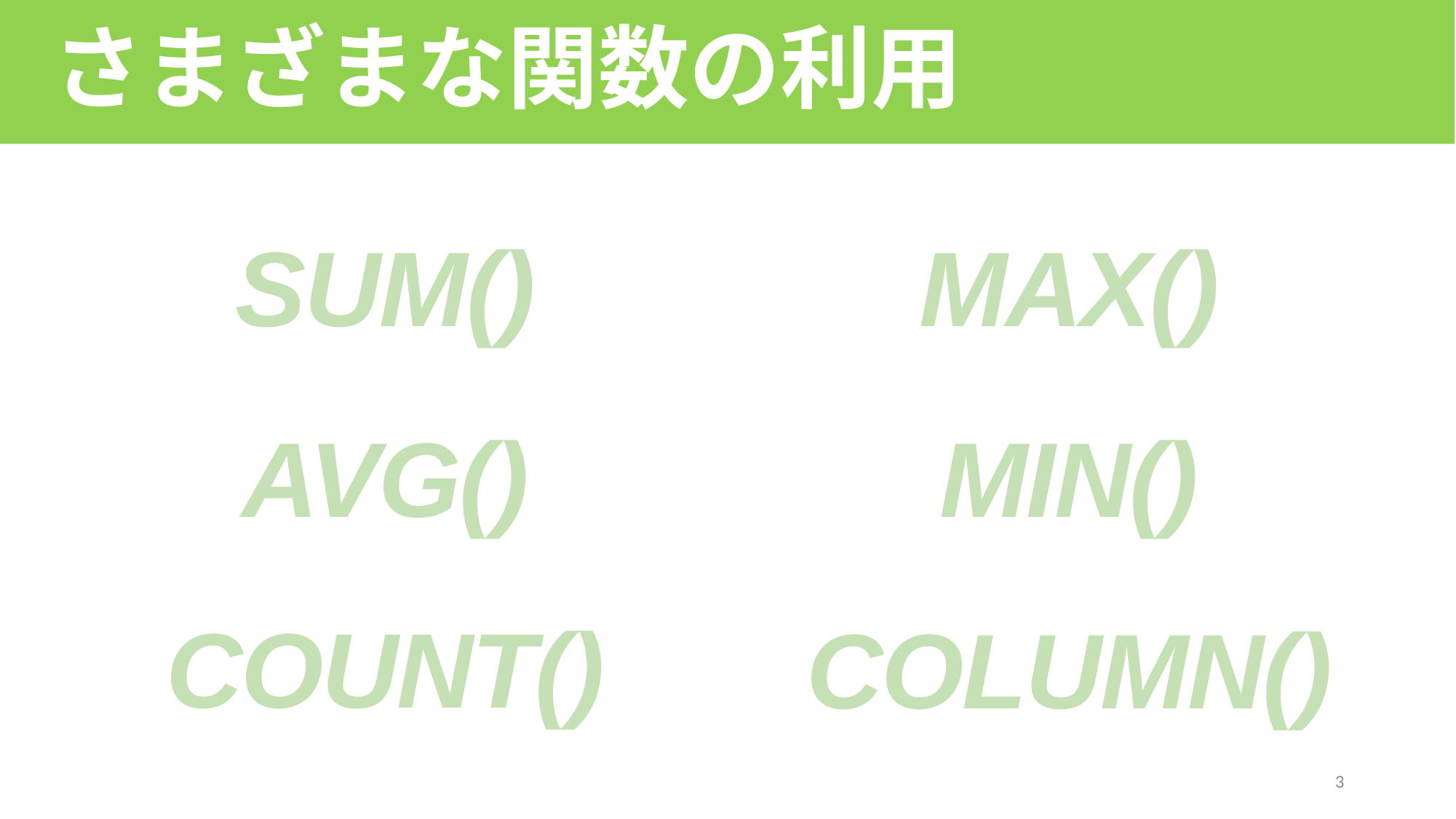

さまざまな関数の利用
SUM()
AVG()
COUNT()
MAX()
MIN()
COLUMN()
3